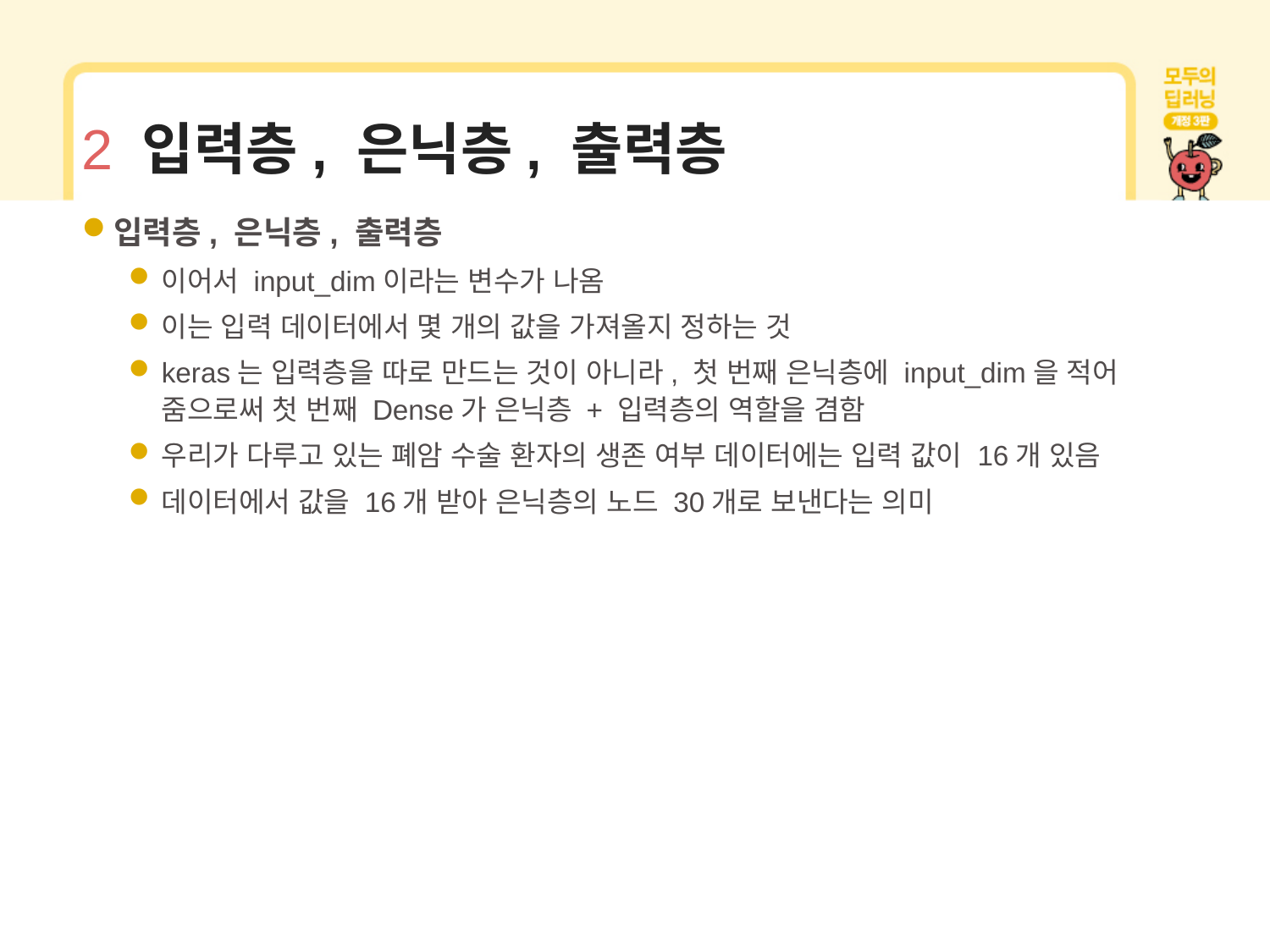

# 2 입력층, 은닉층, 출력층
입력층, 은닉층, 출력층
이어서 input_dim이라는 변수가 나옴
이는 입력 데이터에서 몇 개의 값을 가져올지 정하는 것
keras는 입력층을 따로 만드는 것이 아니라, 첫 번째 은닉층에 input_dim을 적어 줌으로써 첫 번째 Dense가 은닉층 + 입력층의 역할을 겸함
우리가 다루고 있는 폐암 수술 환자의 생존 여부 데이터에는 입력 값이 16개 있음
데이터에서 값을 16개 받아 은닉층의 노드 30개로 보낸다는 의미